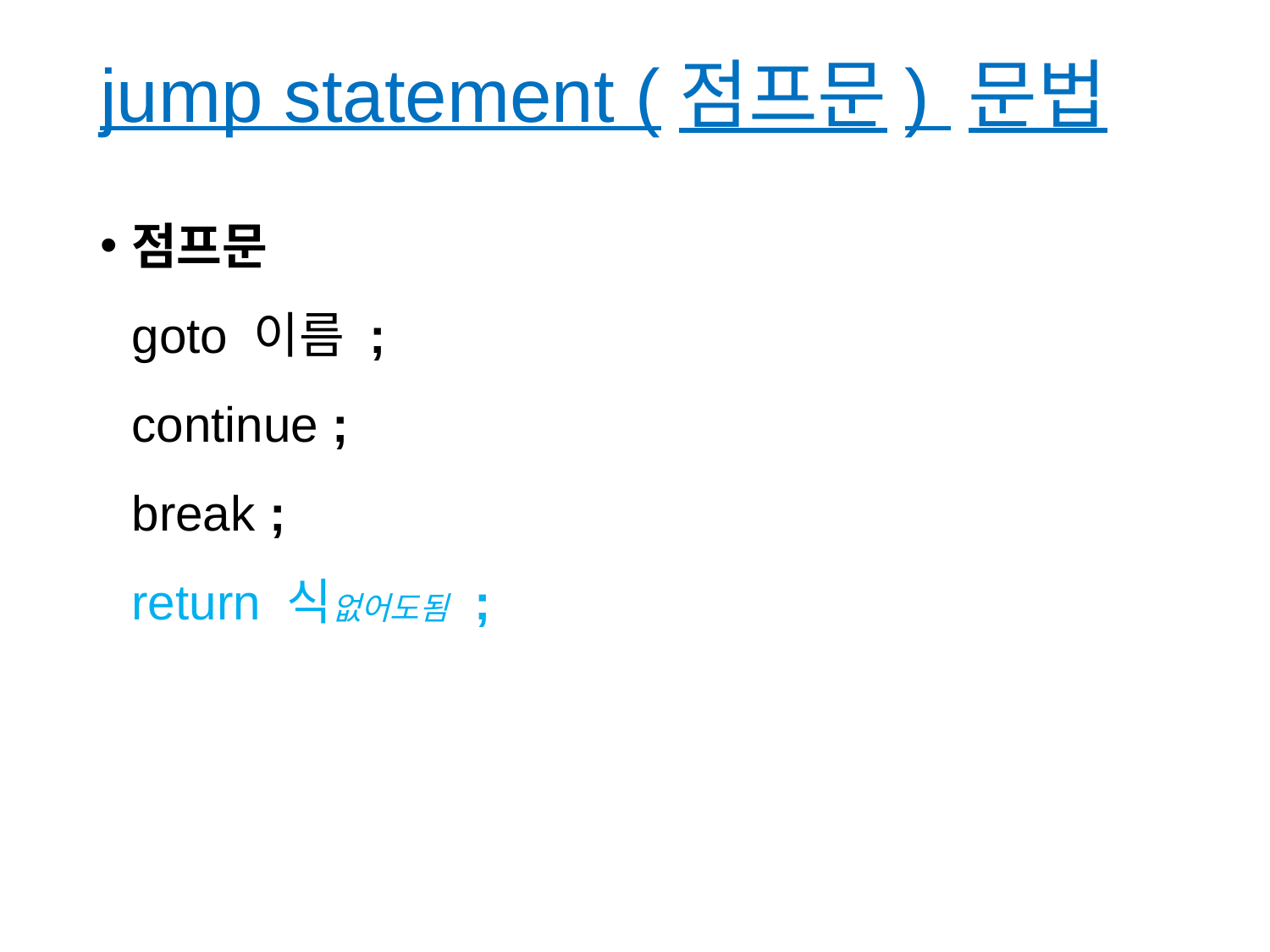

# jump statement (점프문) 문법
점프문
goto 이름 ;
continue ;
break ;
return 식없어도됨 ;